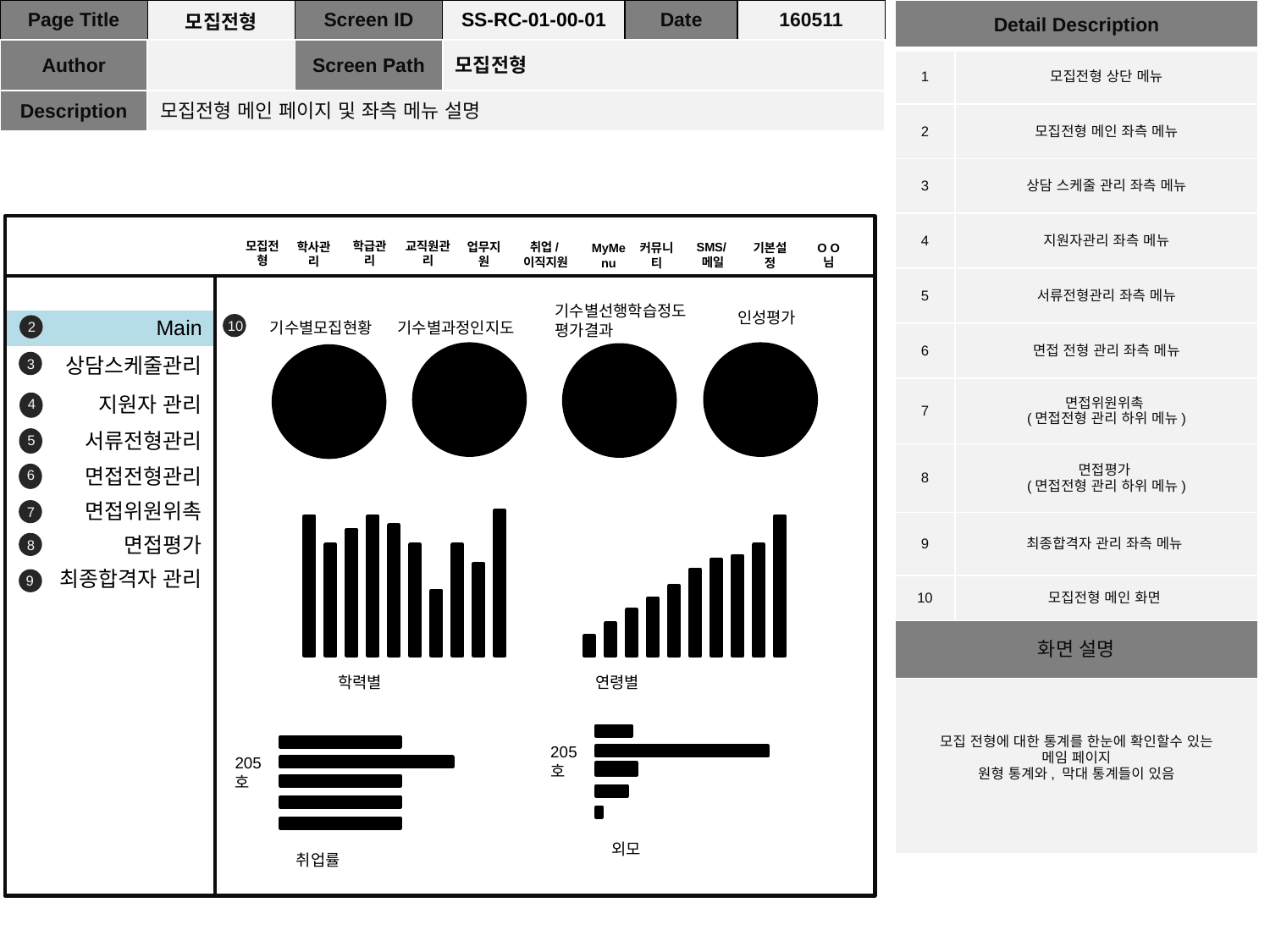

| Page Title | 모집전형 | Screen ID | SS-RC-01-00-01 | Date | 160511 |
| --- | --- | --- | --- | --- | --- |
| Author |  | Screen Path | 모집전형 |  |  |
| Description | 모집전형 메인 페이지 및 좌측 메뉴 설명 |  |  |  |  |
| Detail Description |  |
| --- | --- |
| 1 | 모집전형 상단 메뉴 |
| 2 | 모집전형 메인 좌측 메뉴 |
| 3 | 상담 스케줄 관리 좌측 메뉴 |
| 4 | 지원자관리 좌측 메뉴 |
| 5 | 서류전형관리 좌측 메뉴 |
| 6 | 면접 전형 관리 좌측 메뉴 |
| 7 | 면접위원위촉 (면접전형 관리 하위 메뉴) |
| 8 | 면접평가 (면접전형 관리 하위 메뉴) |
| 9 | 최종합격자 관리 좌측 메뉴 |
| 10 | 모집전형 메인 화면 |
| 화면 설명 |  |
| 모집 전형에 대한 통계를 한눈에 확인할수 있는 메임 페이지 원형 통계와, 막대 통계들이 있음 |  |

모집전형
학급관리
교직원관리
업무지원
학사관리
취업/이직지원
SMS/메일
O O 님
커뮤니티
기본설정
MyMenu

기수별선행학습정도
평가결과
인성평가
Main

10

기수별모집현황
2

기수별과정인지도

상담스케줄관리

3

지원자 관리
4

서류전형관리
5

면접전형관리
6

면접위원위촉
7

면접평가
8

최종합격자 관리
9

학력별
연령별

205호

외모

205호

취업률